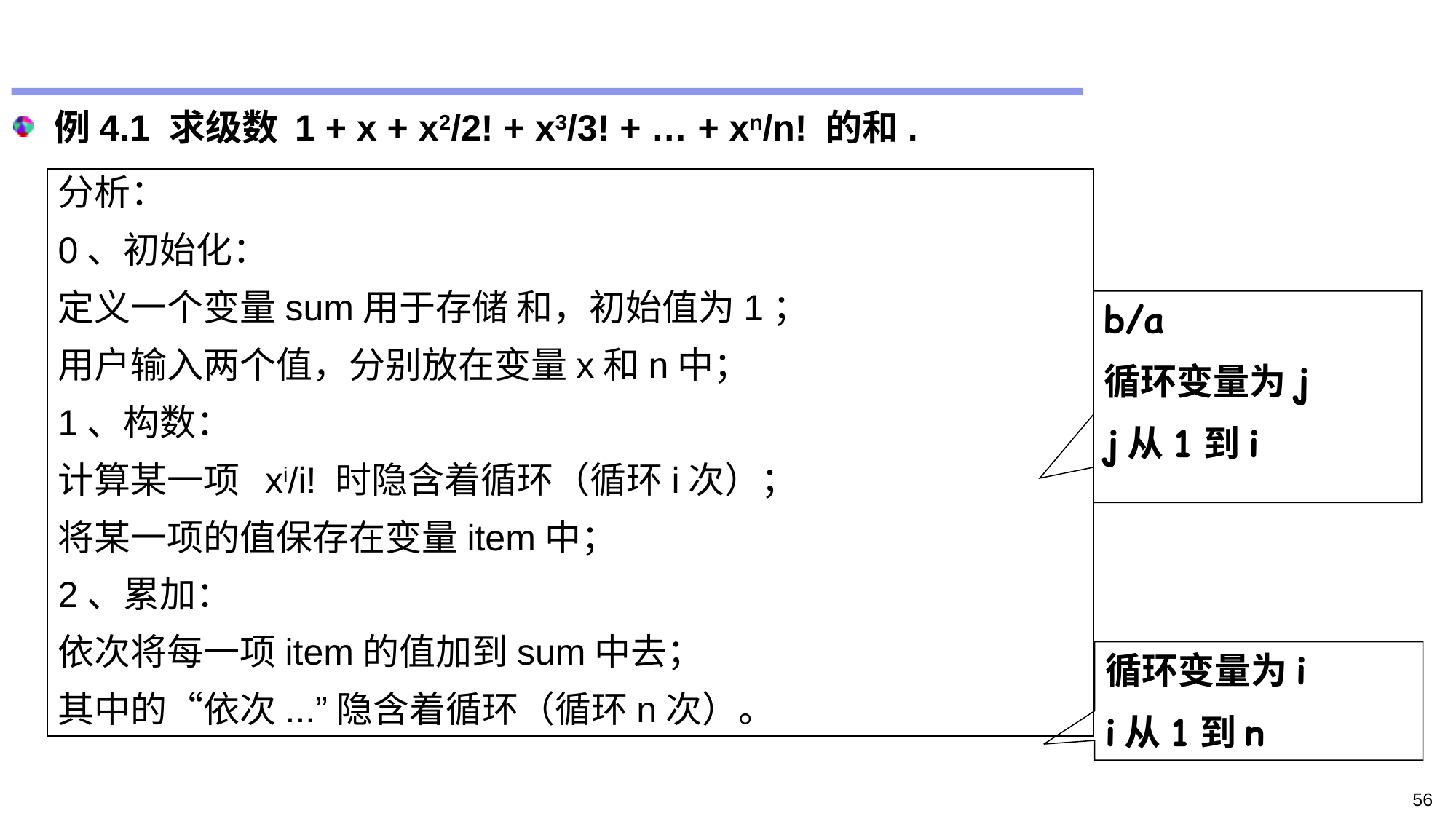

#
例4.1 求级数 1 + x + x2/2! + x3/3! + … + xn/n! 的和.
分析：
0、初始化：
定义一个变量sum用于存储 和，初始值为1；
用户输入两个值，分别放在变量x和n中；
1、构数：
计算某一项  xi/i! 时隐含着循环（循环i次）；
将某一项的值保存在变量item中；
2、累加：
依次将每一项item的值加到sum中去；
其中的“依次...”隐含着循环（循环n次）。
b/a
循环变量为j
j从1到i
循环变量为i
i从1到n

56